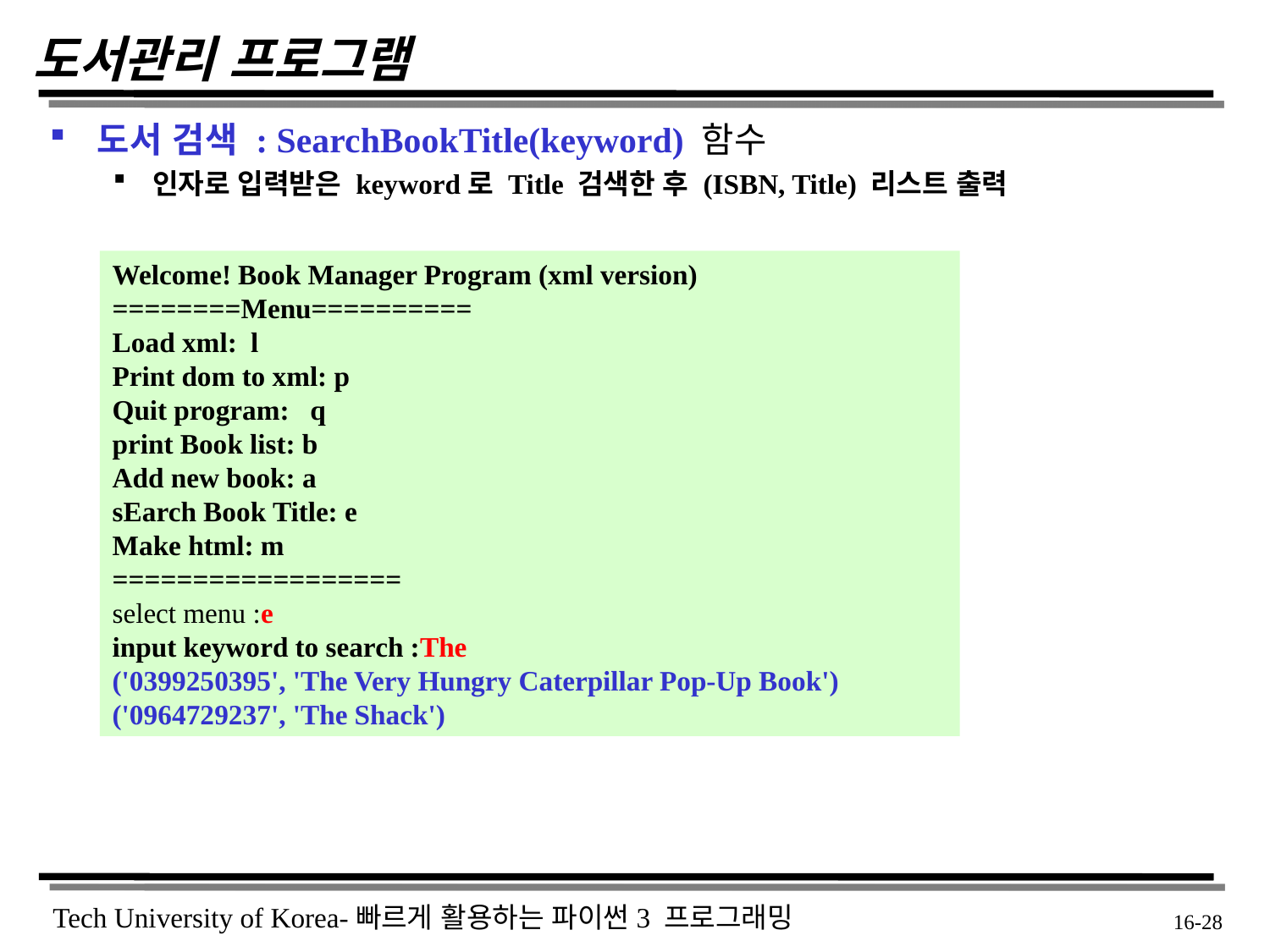

# 도서관리 프로그램
도서 검색 : SearchBookTitle(keyword) 함수
인자로 입력받은 keyword로 Title 검색한 후 (ISBN, Title) 리스트 출력

Welcome! Book Manager Program (xml version)
========Menu==========
Load xml:  l
Print dom to xml: p
Quit program:   q
print Book list: b
Add new book: a
sEarch Book Title: e
Make html: m
==================
select menu :e
input keyword to search :The
('0399250395', 'The Very Hungry Caterpillar Pop-Up Book')
('0964729237', 'The Shack')
 16-28